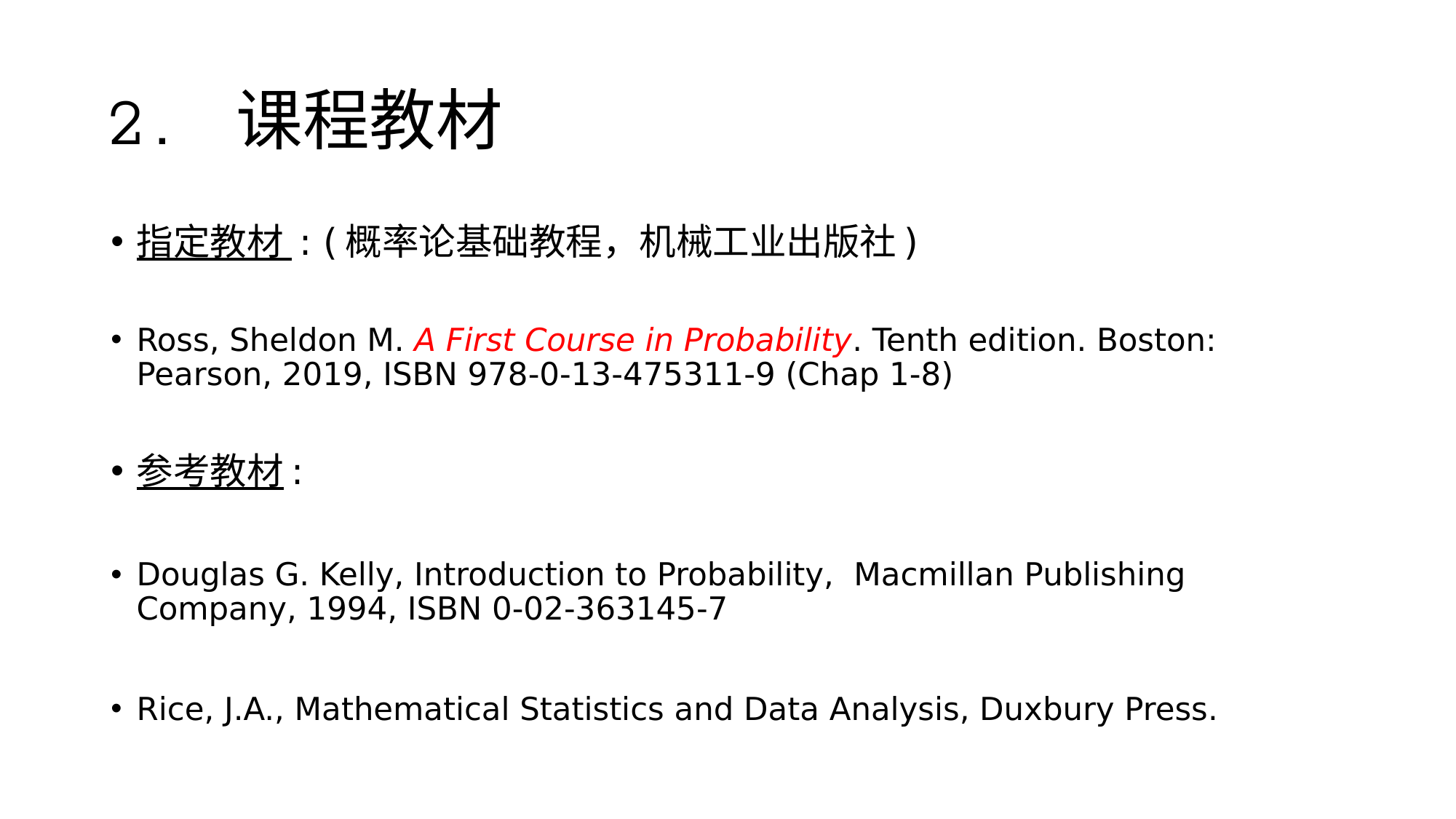

# 2. 课程教材
指定教材 : (概率论基础教程，机械工业出版社)

Ross, Sheldon M. A First Course in Probability. Tenth edition. Boston: Pearson, 2019, ISBN 978-0-13-475311-9 (Chap 1-8)

参考教材:

Douglas G. Kelly, Introduction to Probability,  Macmillan Publishing Company, 1994, ISBN 0-02-363145-7

Rice, J.A., Mathematical Statistics and Data Analysis, Duxbury Press.